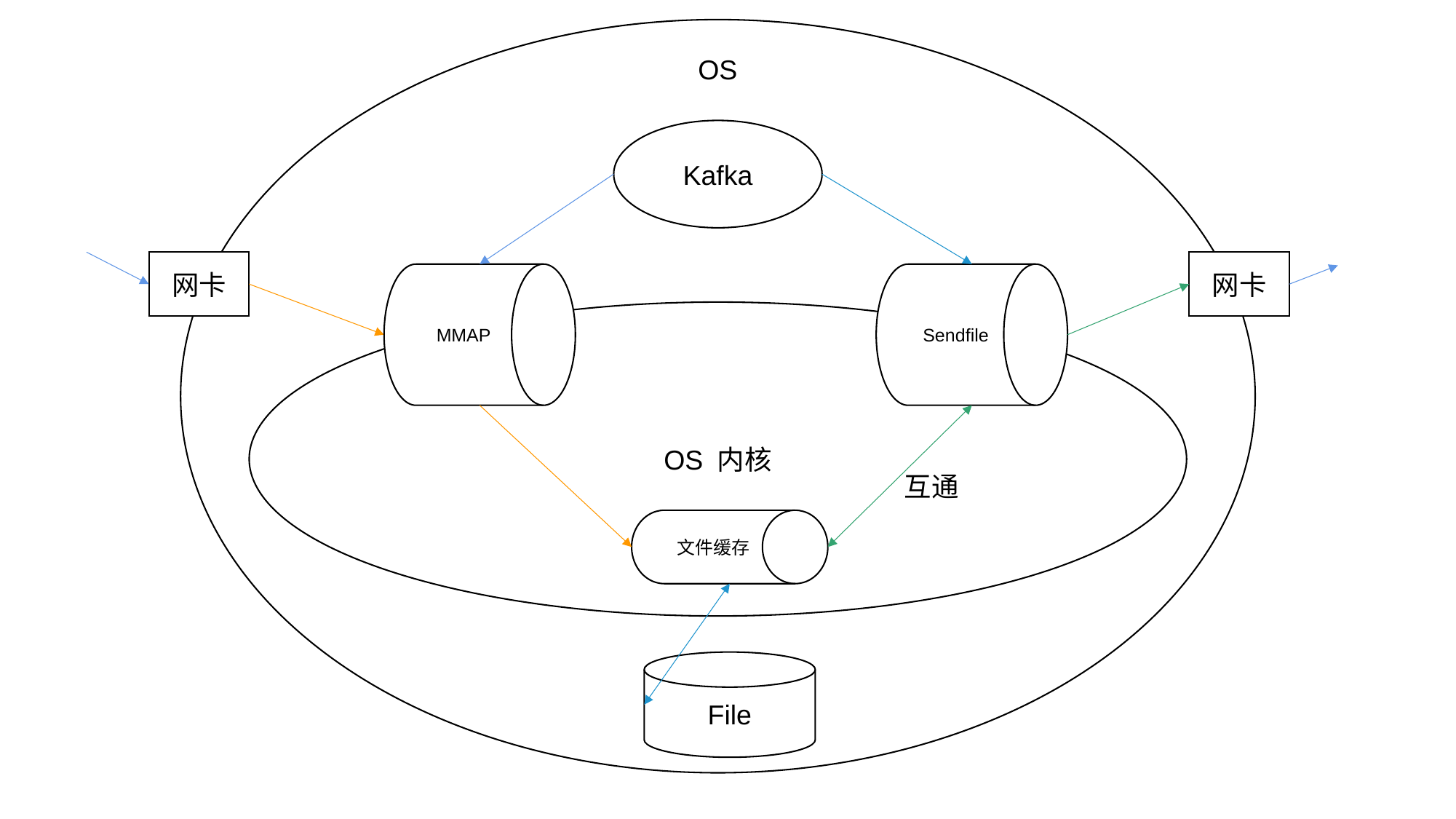

OS

Kafka
网卡
网卡
Sendfile
MMAP
OS 内核
互通
文件缓存
File